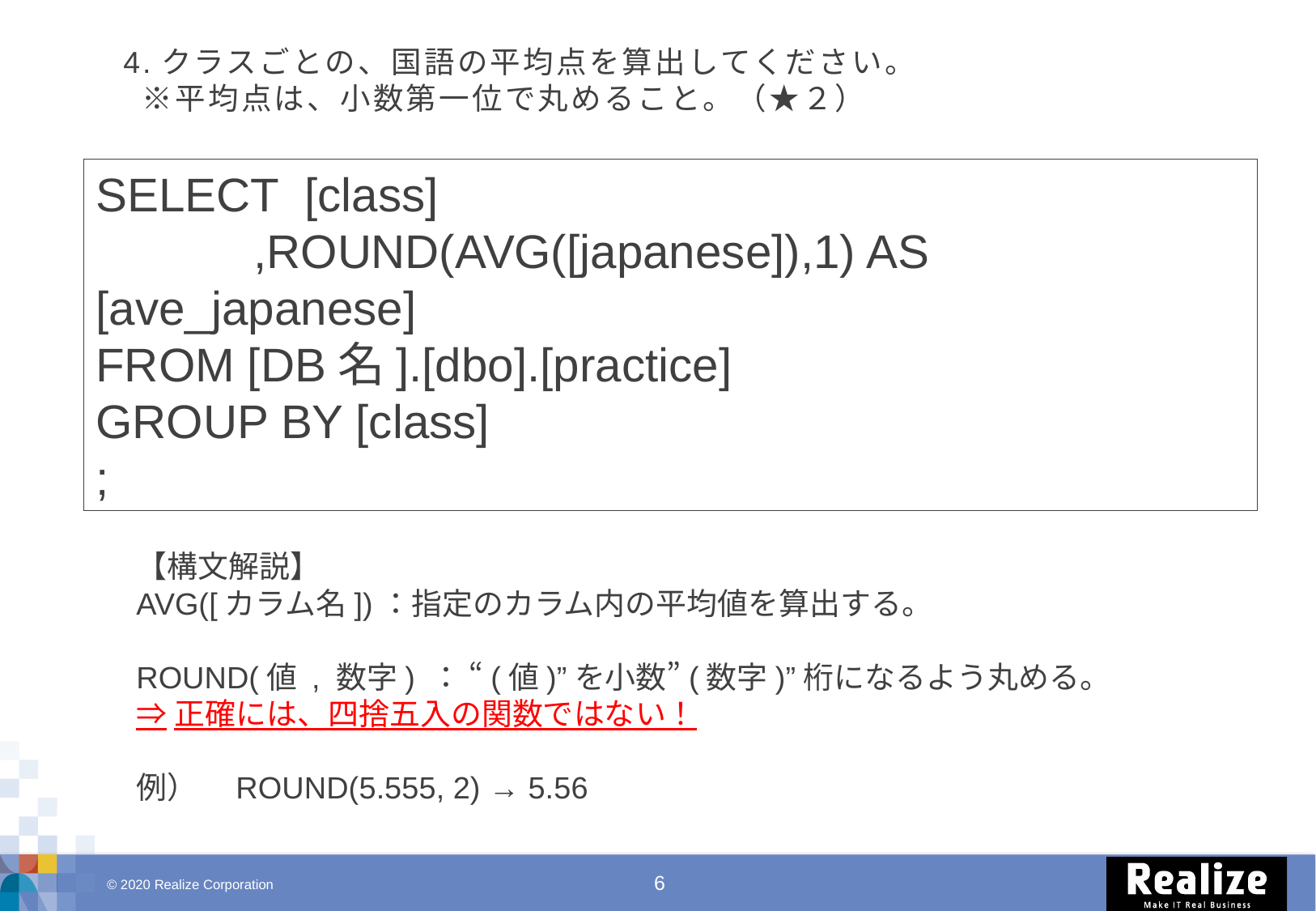

# 4.クラスごとの、国語の平均点を算出してください。 ※平均点は、小数第一位で丸めること。（★２）
SELECT  [class]
            ,ROUND(AVG([japanese]),1) AS [ave_japanese]
FROM [DB名].[dbo].[practice]
GROUP BY [class]
;
【構文解説】
AVG([カラム名])：指定のカラム内の平均値を算出する。

ROUND(値 , 数字) ： “(値)”を小数”(数字)”桁になるよう丸める。
⇒正確には、四捨五入の関数ではない！

例）　ROUND(5.555, 2) → 5.56